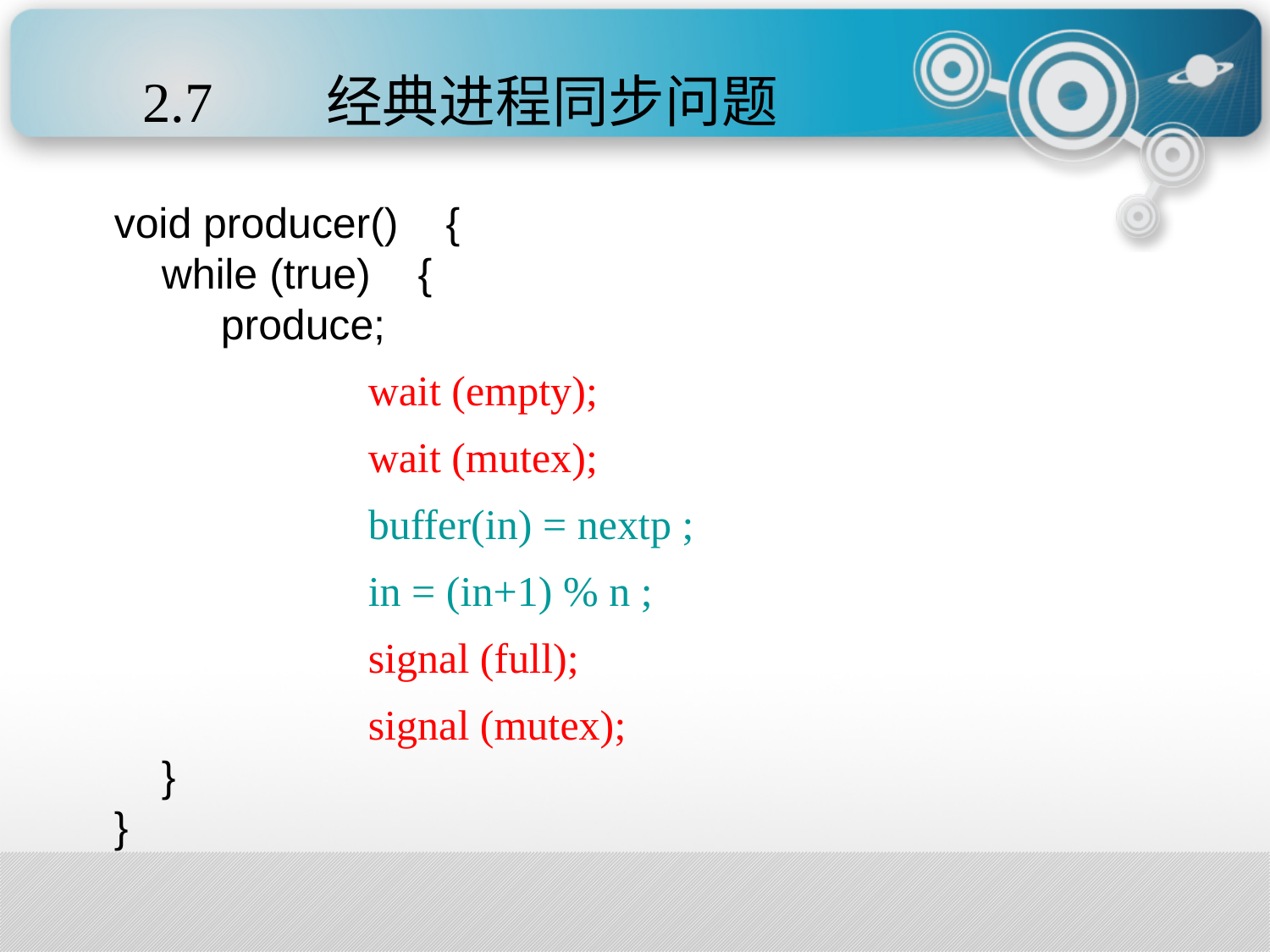

2.7       经典进程同步问题
void producer()    {
    while (true)    {
         produce;
		wait (empty);
		wait (mutex);
		buffer(in) = nextp ;
		in = (in+1) % n ;
		signal (full);
		signal (mutex);
    }
}